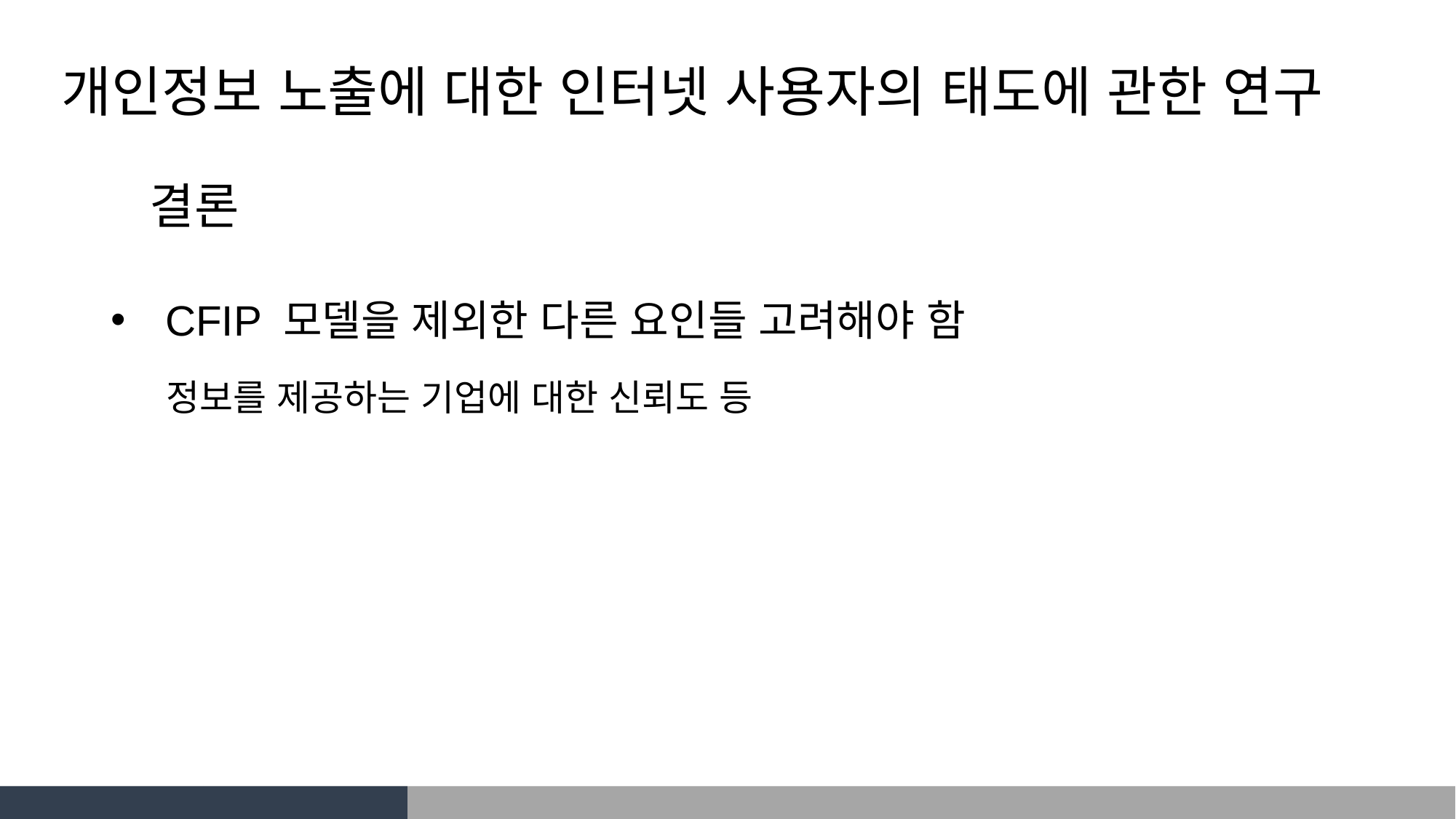

개인정보 노출에 대한 인터넷 사용자의 태도에 관한 연구
  결론
CFIP 모델을 제외한 다른 요인들 고려해야 함
    정보를 제공하는 기업에 대한 신뢰도 등